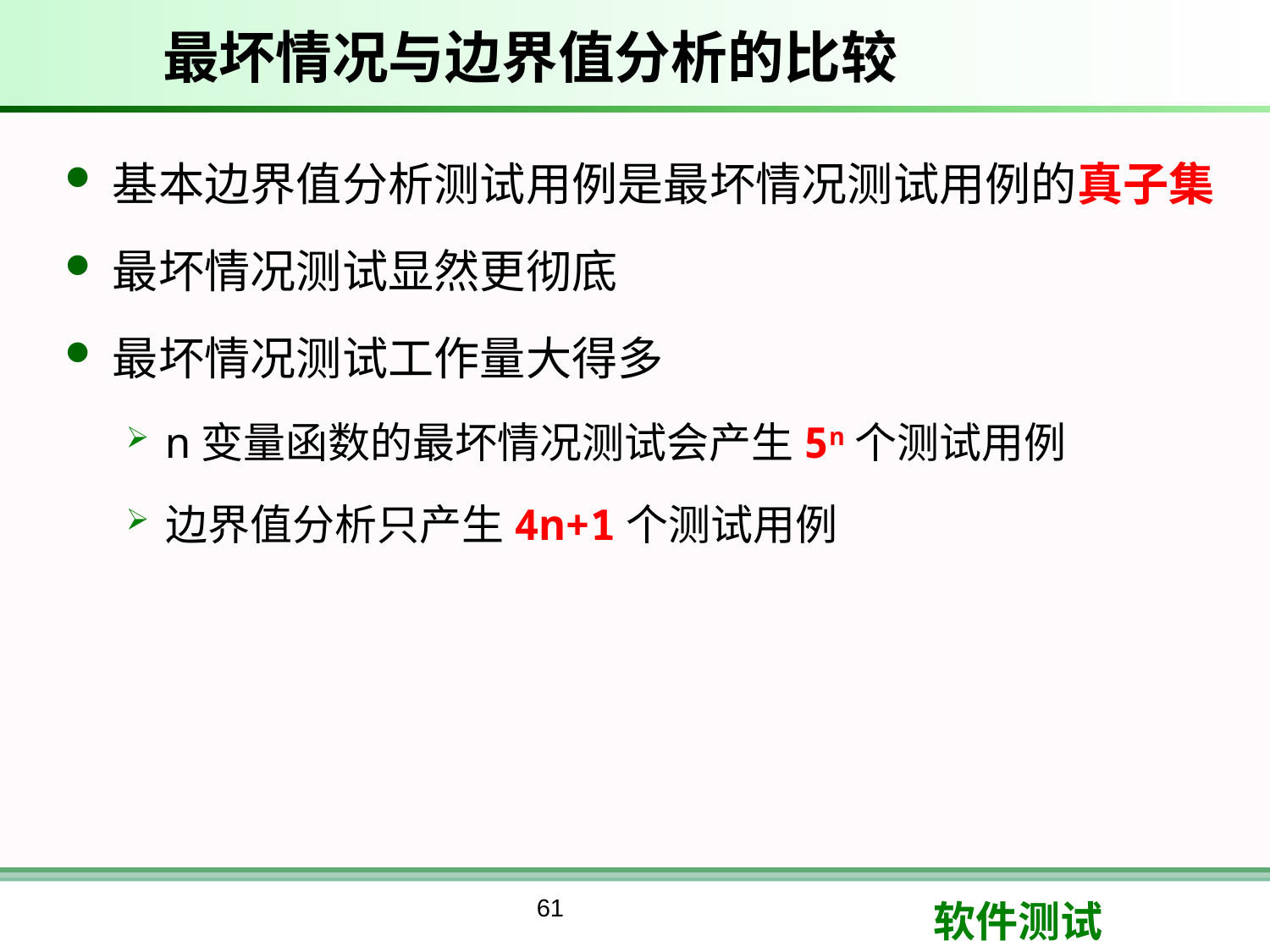

# 最坏情况与边界值分析的比较
基本边界值分析测试用例是最坏情况测试用例的真子集
最坏情况测试显然更彻底
最坏情况测试工作量大得多
n变量函数的最坏情况测试会产生5n个测试用例
边界值分析只产生4n+1个测试用例

61